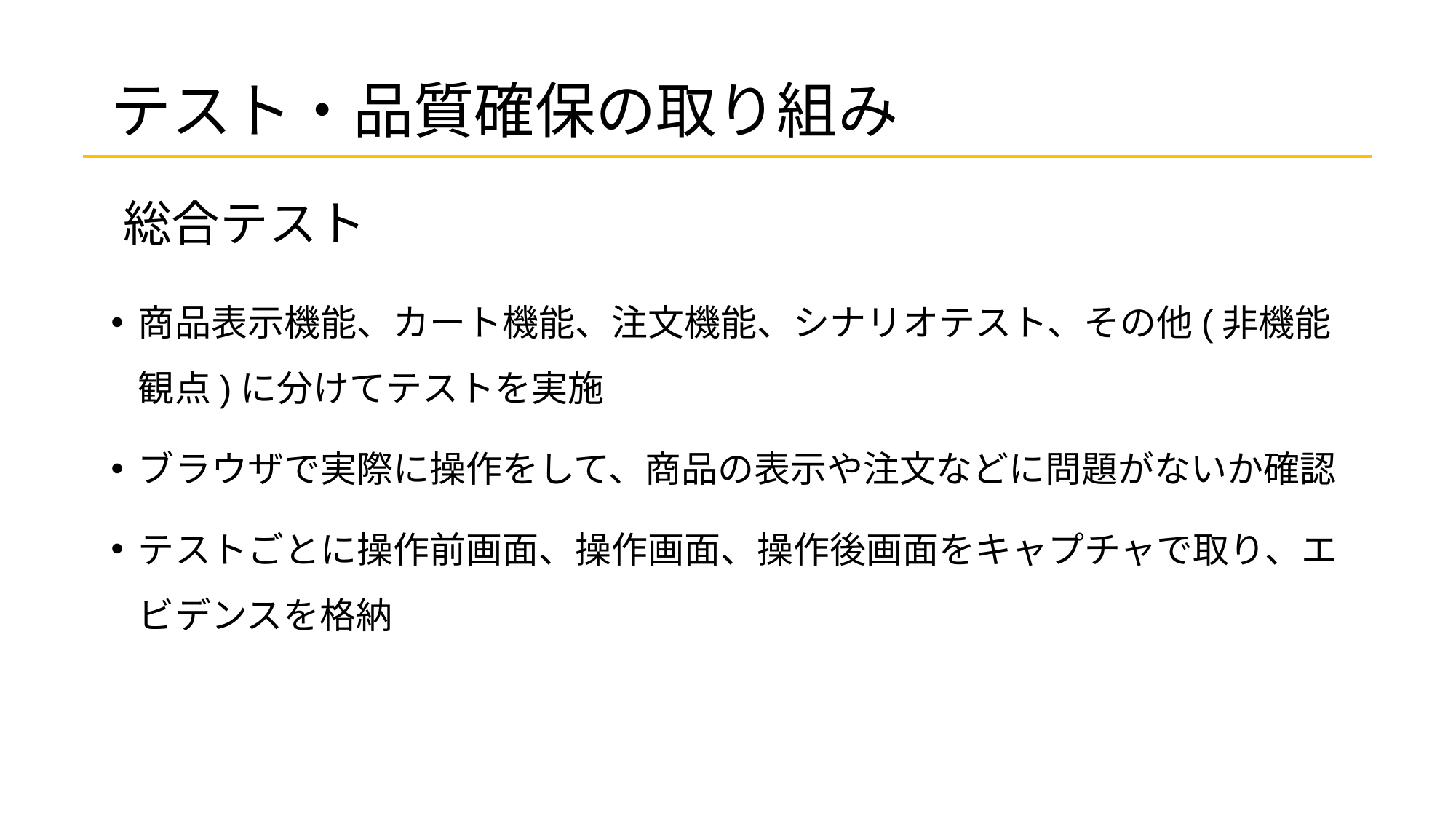

# テスト・品質確保の取り組み
総合テスト
商品表示機能、カート機能、注文機能、シナリオテスト、その他(非機能観点)に分けてテストを実施
ブラウザで実際に操作をして、商品の表示や注文などに問題がないか確認
テストごとに操作前画面、操作画面、操作後画面をキャプチャで取り、エビデンスを格納